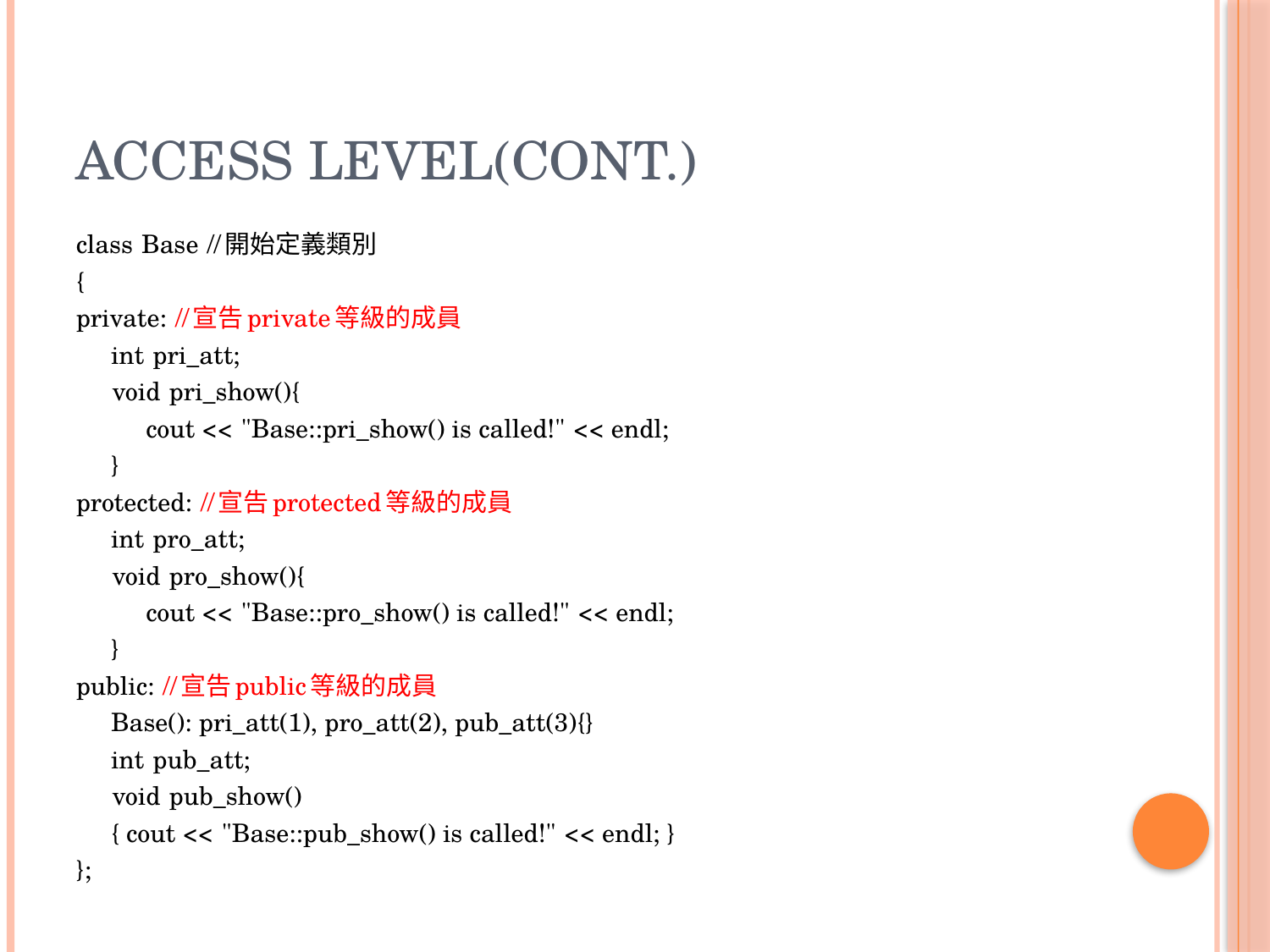

# Access Level(cont.)
class Base //開始定義類別
{
private: //宣告private等級的成員
     int pri_att;
     void pri_show(){
          cout << "Base::pri_show() is called!" << endl;
     }
protected: //宣告protected等級的成員
     int pro_att;
     void pro_show(){
          cout << "Base::pro_show() is called!" << endl;
     }
public: //宣告public等級的成員
     Base(): pri_att(1), pro_att(2), pub_att(3){}
     int pub_att;
     void pub_show()
     { cout << "Base::pub_show() is called!" << endl; }
};